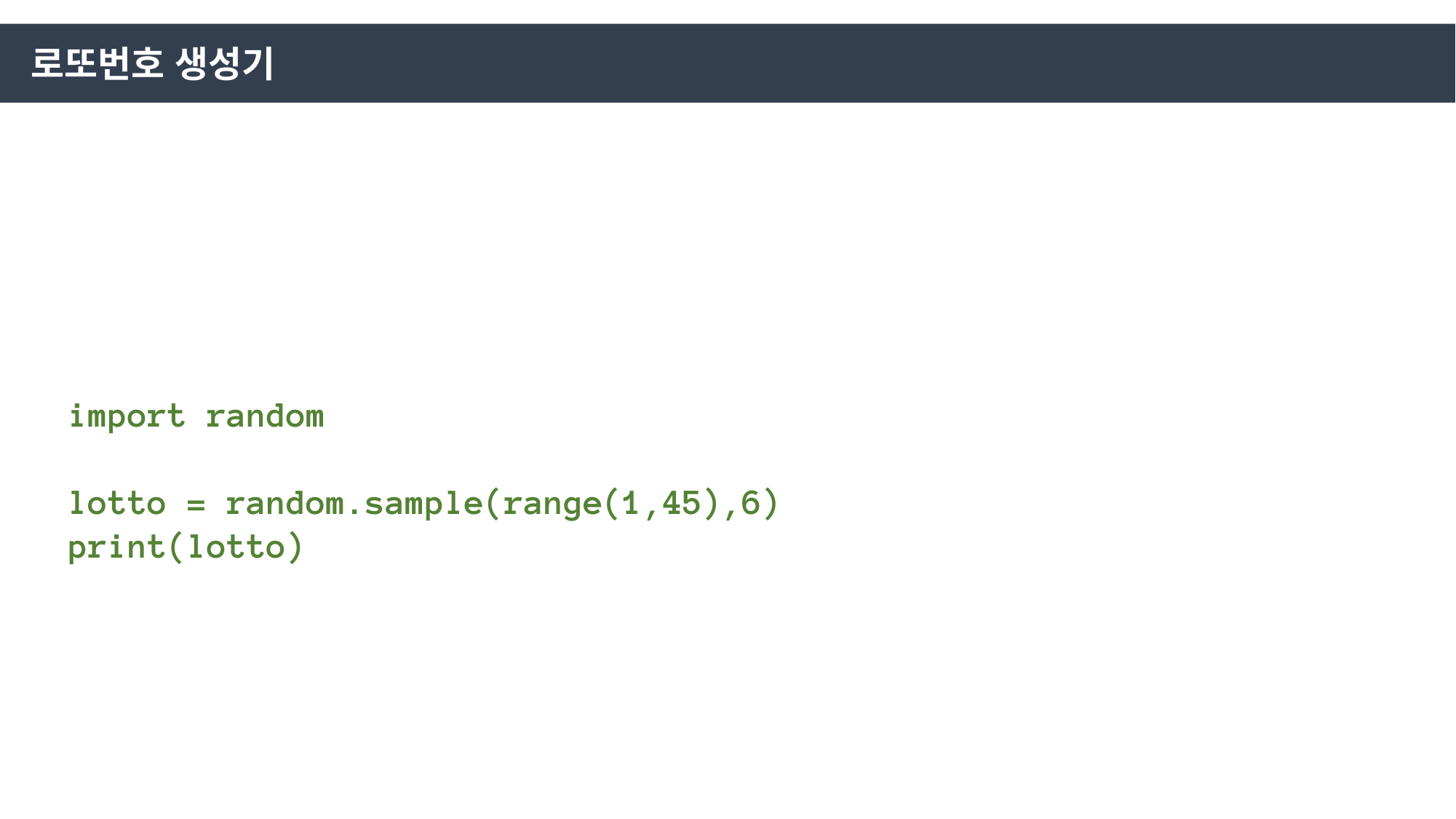

로또번호 생성기
import random

lotto = random.sample(range(1,45),6)
print(lotto)